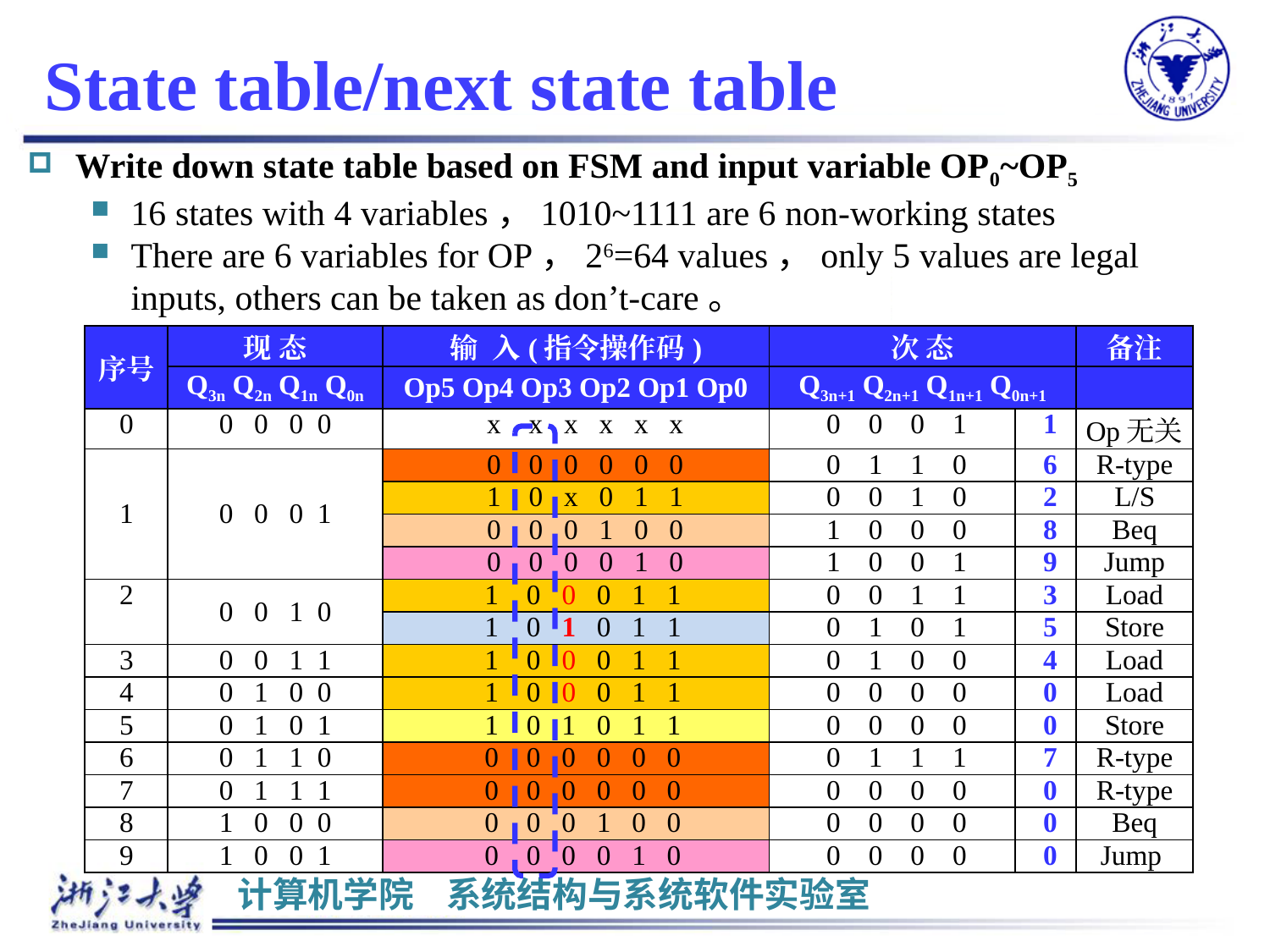

# State table/next state table
Write down state table based on FSM and input variable OP0~OP5
16 states with 4 variables，1010~1111 are 6 non-working states
There are 6 variables for OP，26=64 values，only 5 values are legal inputs, others can be taken as don’t-care。

| 序号 | 现 态 | 输 入(指令操作码) | 次 态 |  | 备注 |
| --- | --- | --- | --- | --- | --- |
|  | Q3n Q2n Q1n Q0n | Op5 Op4 Op3 Op2 Op1 Op0 | Q3n+1 Q2n+1 Q1n+1 Q0n+1 |  |  |
| 0 | 0 0 0 0 | x x x x x x | 0 0 0 1 | 1 | Op无关 |
| 1 | 0 0 0 1 | 0 0 0 0 0 0 | 0 1 1 0 | 6 | R-type |
|  |  | 1 0 x 0 1 1 | 0 0 1 0 | 2 | L/S |
|  |  | 0 0 0 1 0 0 | 1 0 0 0 | 8 | Beq |
|  |  | 0 0 0 0 1 0 | 1 0 0 1 | 9 | Jump |
| 2 | 0 0 1 0 | 1 0 0 0 1 1 | 0 0 1 1 | 3 | Load |
|  |  | 1 0 1 0 1 1 | 0 1 0 1 | 5 | Store |
| 3 | 0 0 1 1 | 1 0 0 0 1 1 | 0 1 0 0 | 4 | Load |
| 4 | 0 1 0 0 | 1 0 0 0 1 1 | 0 0 0 0 | 0 | Load |
| 5 | 0 1 0 1 | 1 0 1 0 1 1 | 0 0 0 0 | 0 | Store |
| 6 | 0 1 1 0 | 0 0 0 0 0 0 | 0 1 1 1 | 7 | R-type |
| 7 | 0 1 1 1 | 0 0 0 0 0 0 | 0 0 0 0 | 0 | R-type |
| 8 | 1 0 0 0 | 0 0 0 1 0 0 | 0 0 0 0 | 0 | Beq |
| 9 | 1 0 0 1 | 0 0 0 0 1 0 | 0 0 0 0 | 0 | Jump |